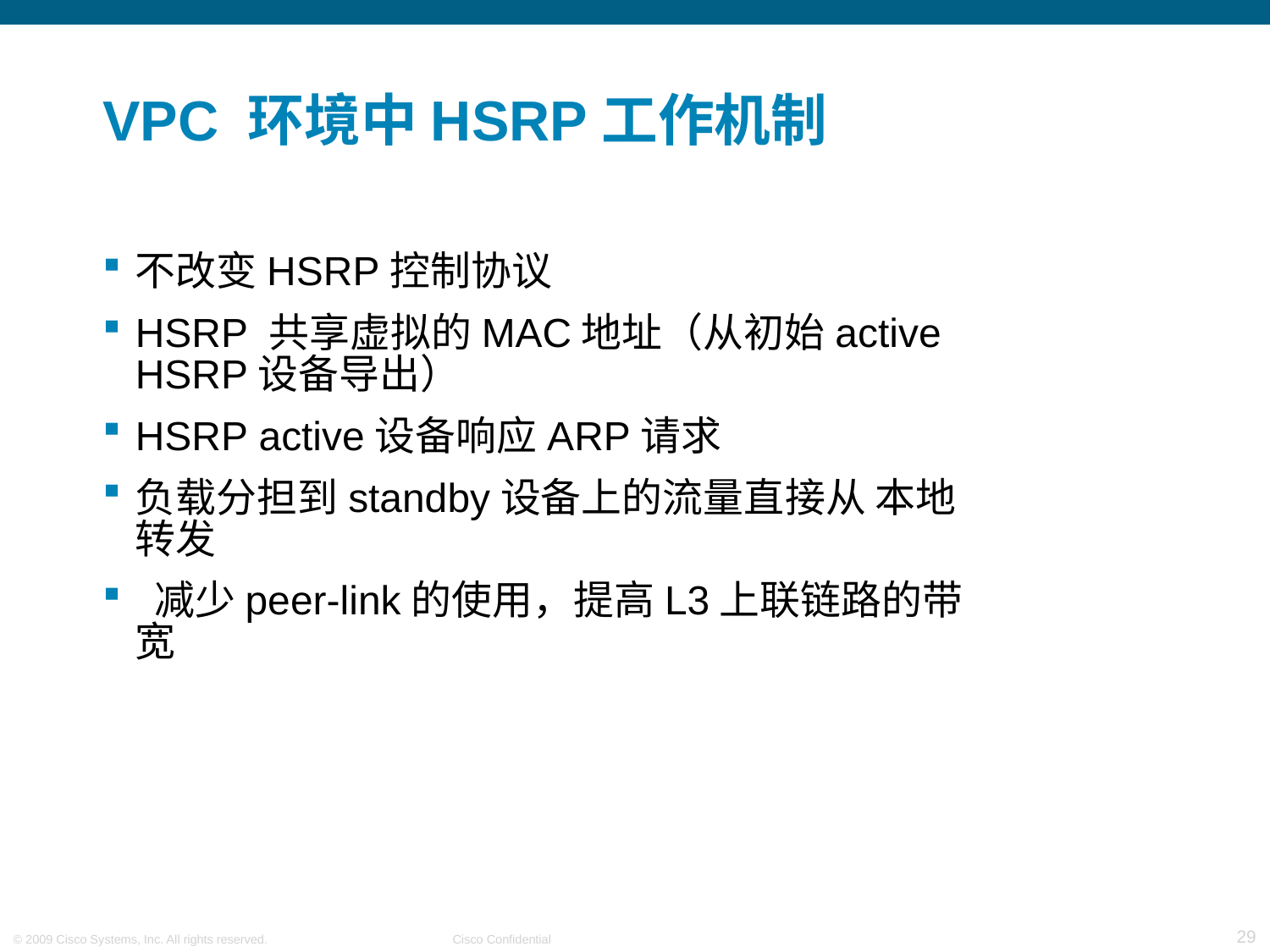

# VPC 环境中HSRP工作机制
不改变HSRP控制协议
HSRP 共享虚拟的MAC地址（从初始active HSRP设备导出）
HSRP active设备响应ARP请求
负载分担到standby设备上的流量直接从 本地转发
 减少peer-link的使用，提高L3上联链路的带宽